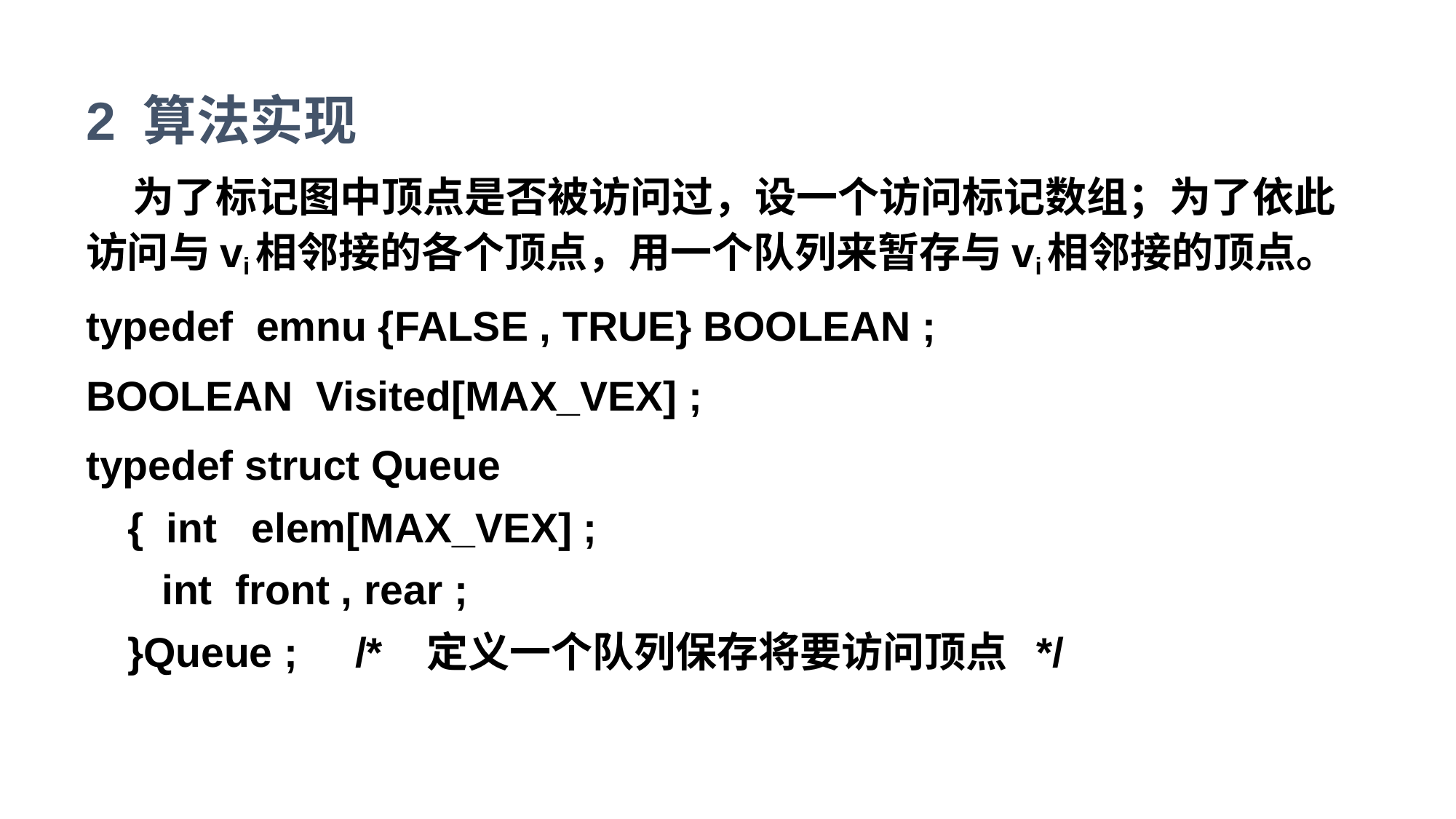

2 算法实现
    为了标记图中顶点是否被访问过，设一个访问标记数组；为了依此访问与vi相邻接的各个顶点，用一个队列来暂存与vi相邻接的顶点。
typedef  emnu {FALSE , TRUE} BOOLEAN ;
BOOLEAN  Visited[MAX_VEX] ;
typedef struct Queue
{  int   elem[MAX_VEX] ;
   int  front , rear ;
}Queue ;     /*   定义一个队列保存将要访问顶点  */